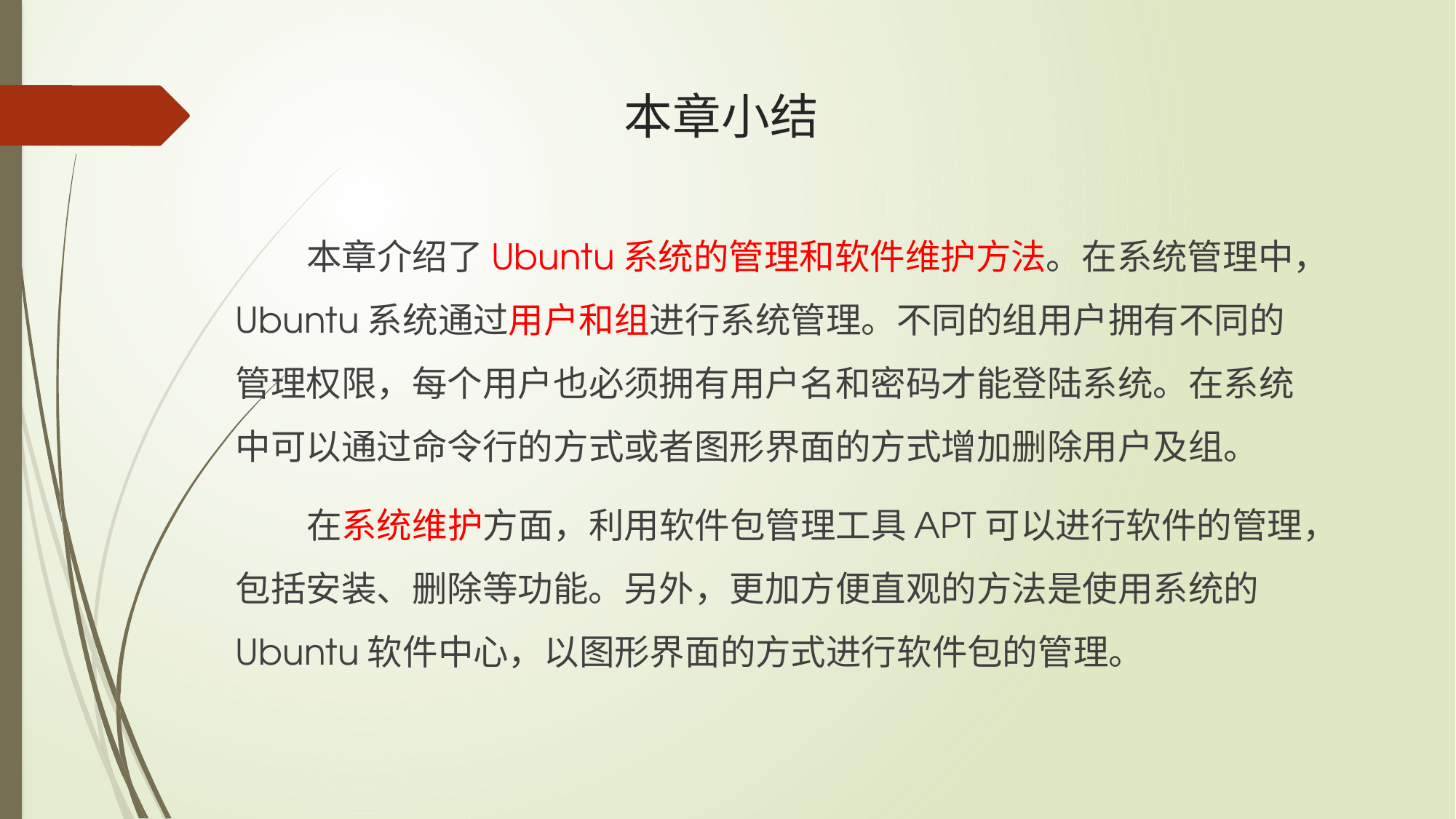

# 本章小结
        本章介绍了Ubuntu系统的管理和软件维护方法。在系统管理中，Ubuntu系统通过用户和组进行系统管理。不同的组用户拥有不同的管理权限，每个用户也必须拥有用户名和密码才能登陆系统。在系统中可以通过命令行的方式或者图形界面的方式增加删除用户及组。
        在系统维护方面，利用软件包管理工具APT可以进行软件的管理，包括安装、删除等功能。另外，更加方便直观的方法是使用系统的Ubuntu软件中心，以图形界面的方式进行软件包的管理。